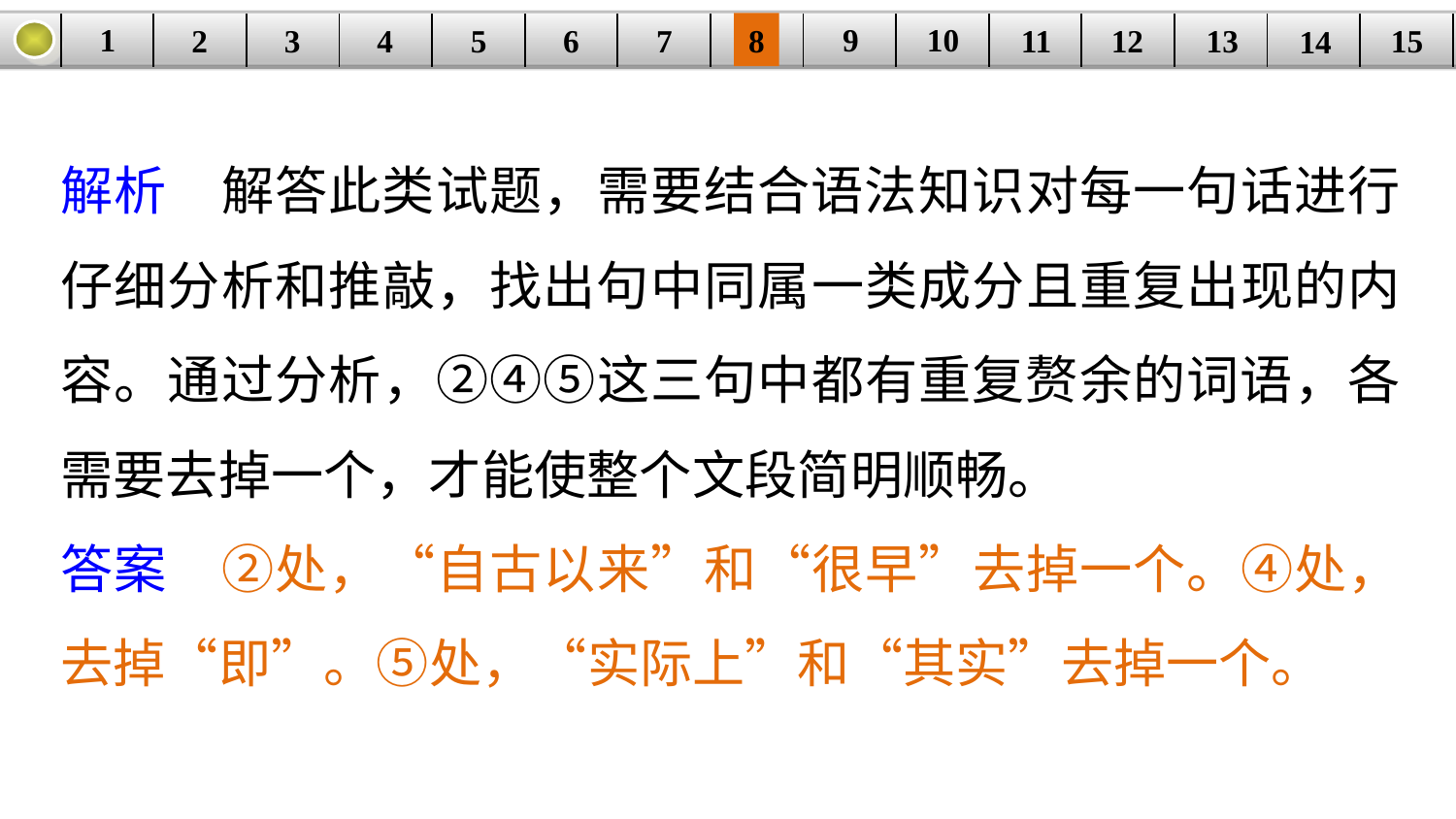

9
10
1
3
4
5
6
8
11
2
12
15
|  |  |  |  |  |  |  |  |  |  |  |  |  |  |  |
| --- | --- | --- | --- | --- | --- | --- | --- | --- | --- | --- | --- | --- | --- | --- |
7
13
14

解析　解答此类试题，需要结合语法知识对每一句话进行仔细分析和推敲，找出句中同属一类成分且重复出现的内容。通过分析，②④⑤这三句中都有重复赘余的词语，各需要去掉一个，才能使整个文段简明顺畅。
答案　②处，“自古以来”和“很早”去掉一个。④处，去掉“即”。⑤处，“实际上”和“其实”去掉一个。